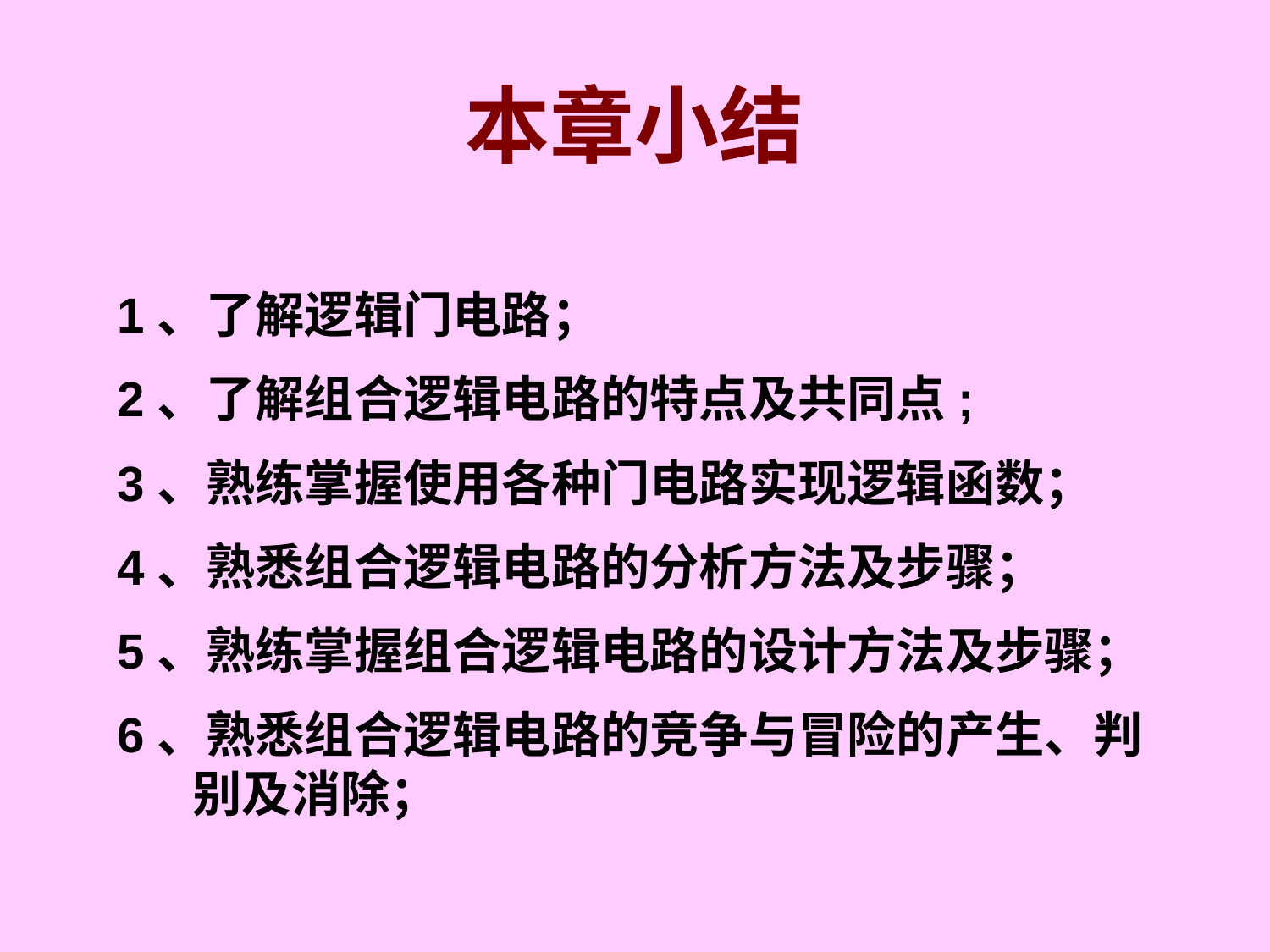

本章小结
1、了解逻辑门电路；
2、了解组合逻辑电路的特点及共同点;
3、熟练掌握使用各种门电路实现逻辑函数；
4、熟悉组合逻辑电路的分析方法及步骤；
5、熟练掌握组合逻辑电路的设计方法及步骤；
6、熟悉组合逻辑电路的竞争与冒险的产生、判别及消除；